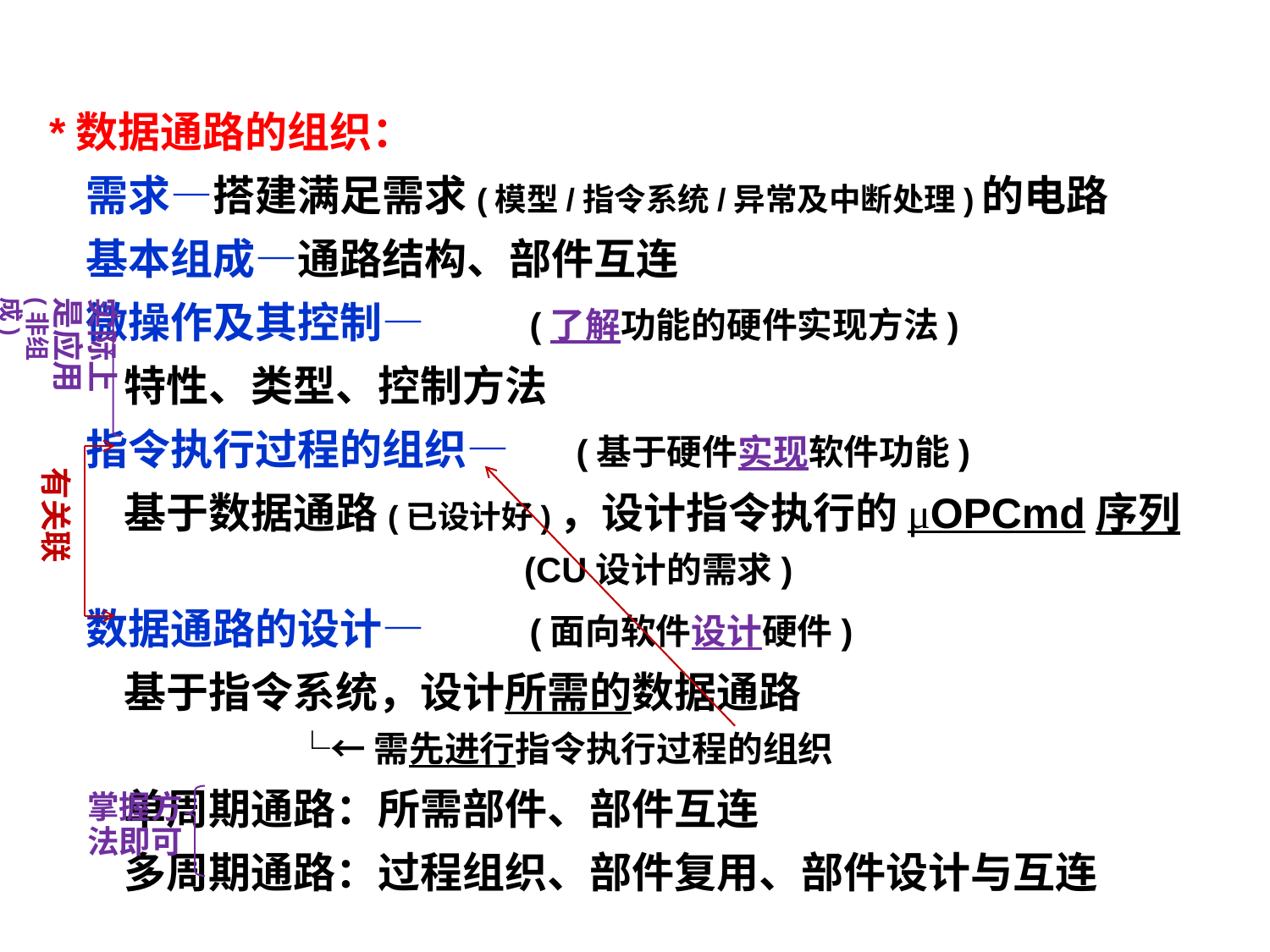

*数据通路的组织：
    需求—搭建满足需求(模型/指令系统/异常及中断处理)的电路
    基本组成—通路结构、部件互连
    微操作及其控制—          (了解功能的硬件实现方法)
        特性、类型、控制方法
    指令执行过程的组织—      (基于硬件实现软件功能)
        基于数据通路(已设计好)，设计指令执行的μOPCmd序列
                                                  (CU设计的需求)
    数据通路的设计—          (面向软件设计硬件)
        基于指令系统，设计所需的数据通路
                                └←需先进行指令执行过程的组织
        单周期通路：所需部件、部件互连
        多周期通路：过程组织、部件复用、部件设计与互连
实际上是应用
(非组成)

有关联
掌握方法即可